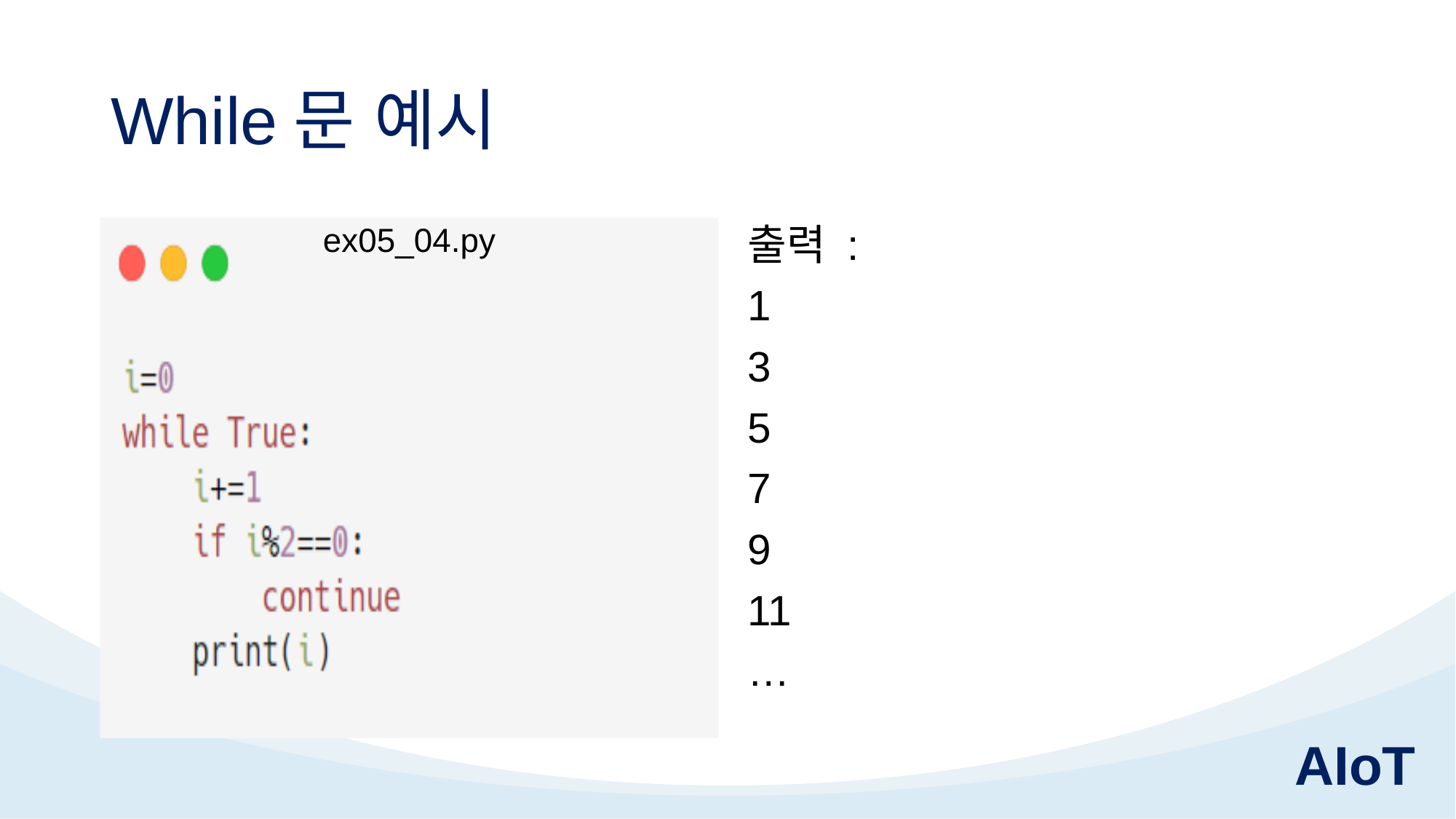

# While문 예시
ex05_04.py
출력 :
1
3
5
7
9
11
…